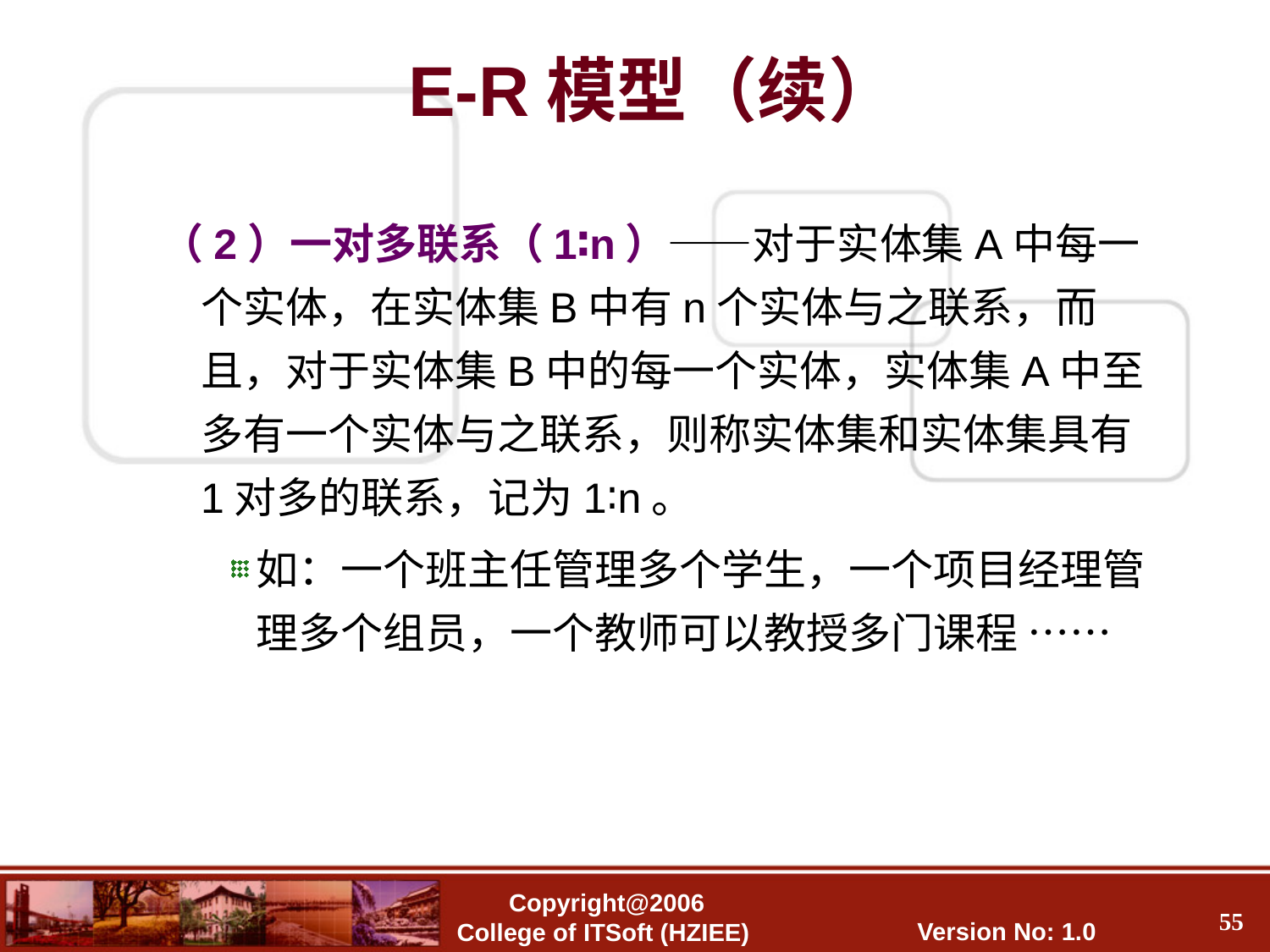

E-R模型（续）
（2）一对多联系（1∶n）——对于实体集A中每一个实体，在实体集B中有n个实体与之联系，而且，对于实体集B中的每一个实体，实体集A中至多有一个实体与之联系，则称实体集和实体集具有1对多的联系，记为1∶n。
如：一个班主任管理多个学生，一个项目经理管理多个组员，一个教师可以教授多门课程 ……